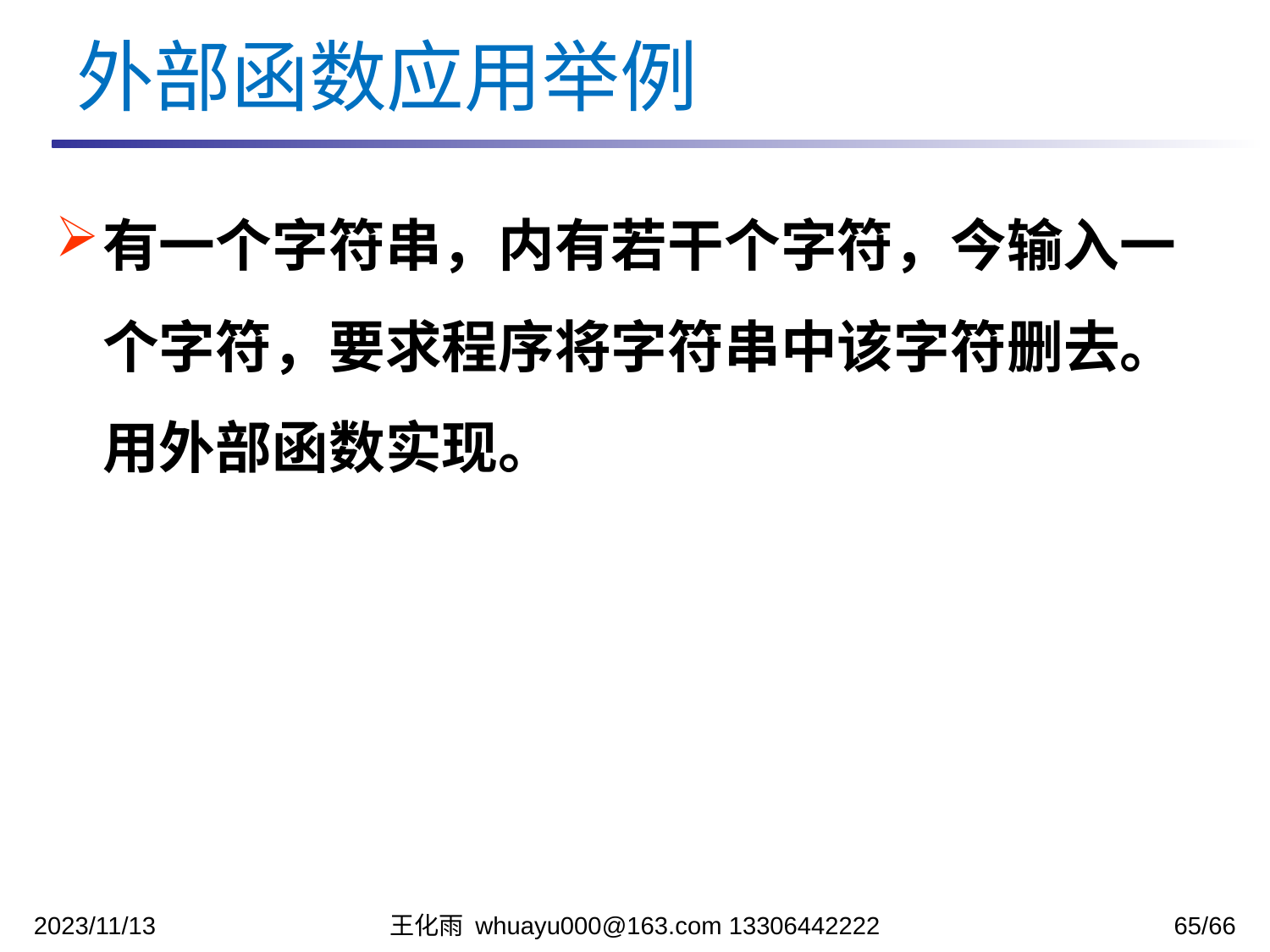

外部函数应用举例
有一个字符串，内有若干个字符，今输入一个字符，要求程序将字符串中该字符删去。用外部函数实现。
2023/11/13
王化雨 whuayu000@163.com 13306442222
65/66